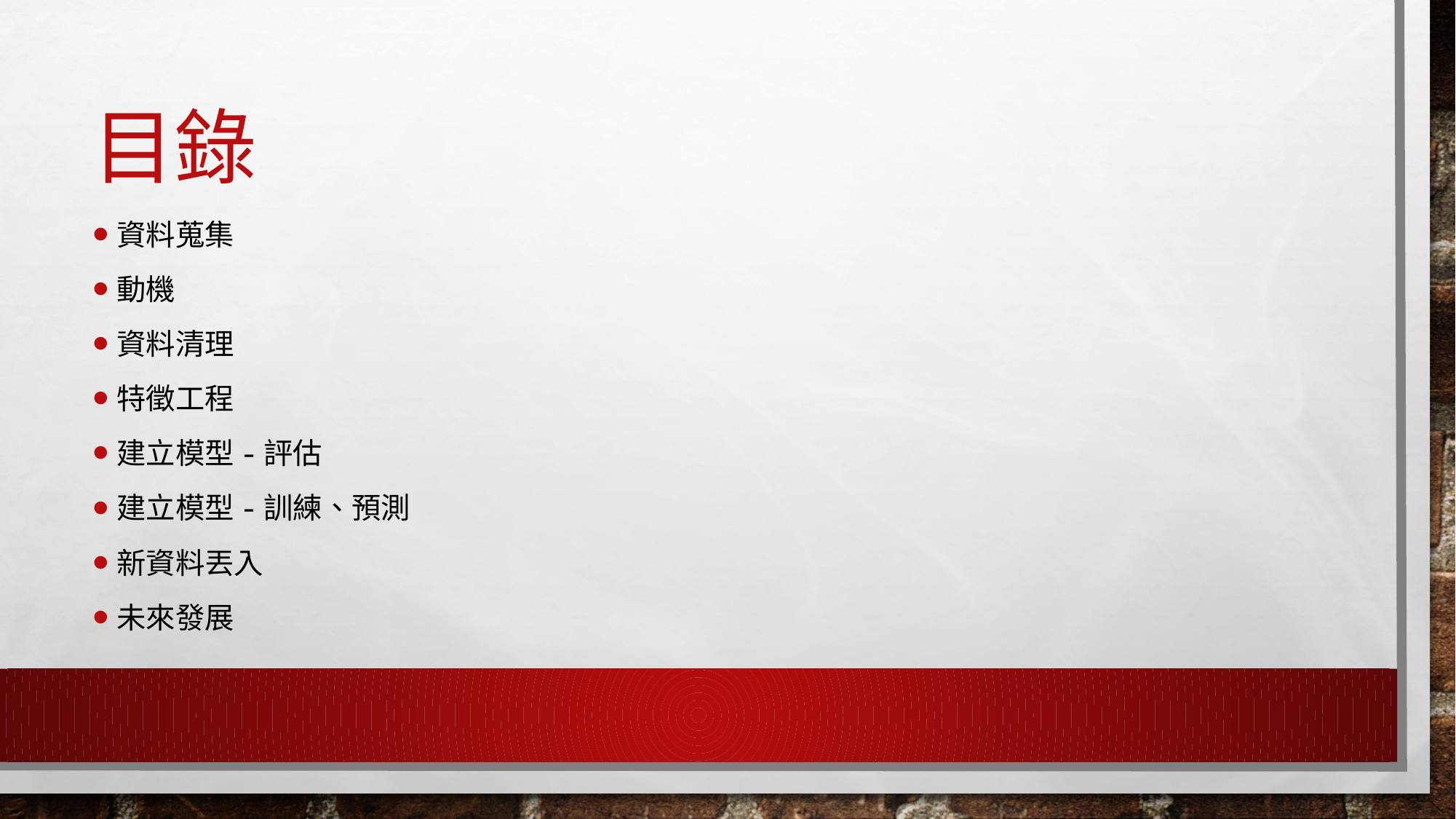

# 目錄
資料蒐集
動機
資料清理
特徵工程
建立模型-評估
建立模型-訓練、預測
新資料丟入
未來發展